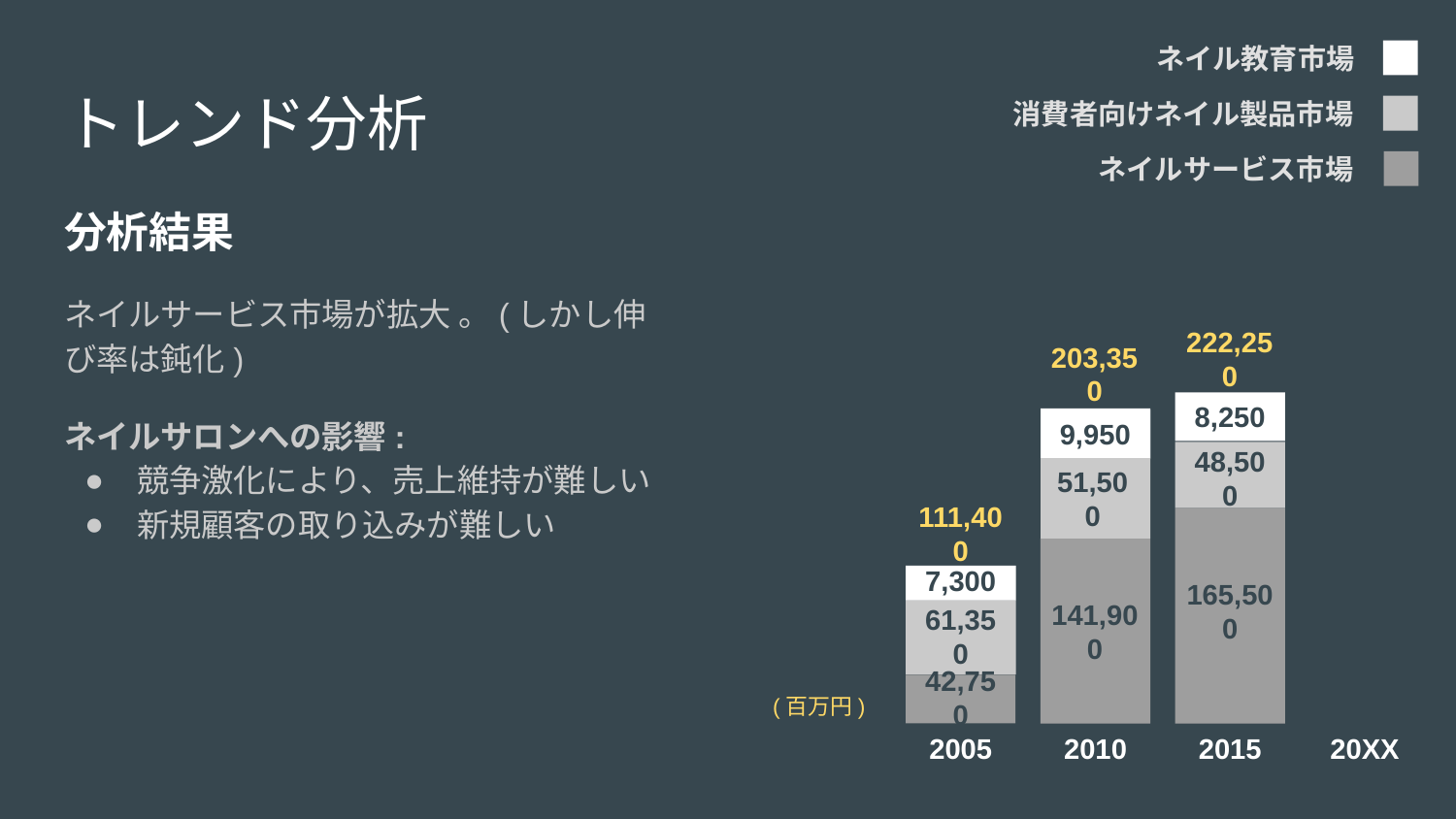

ネイル教育市場

トレンド分析
消費者向けネイル製品市場

ネイルサービス市場

分析結果
ネイルサービス市場が拡大 。(しかし伸び率は鈍化)
ネイルサロンへの影響:
競争激化により、売上維持が難しい
新規顧客の取り込みが難しい
222,250
203,350
8,250

9,950

48,500

51,500
111,400

7,300
165,500

61,350
141,900

(百万円)
42,750
2005
2010
2015
20XX